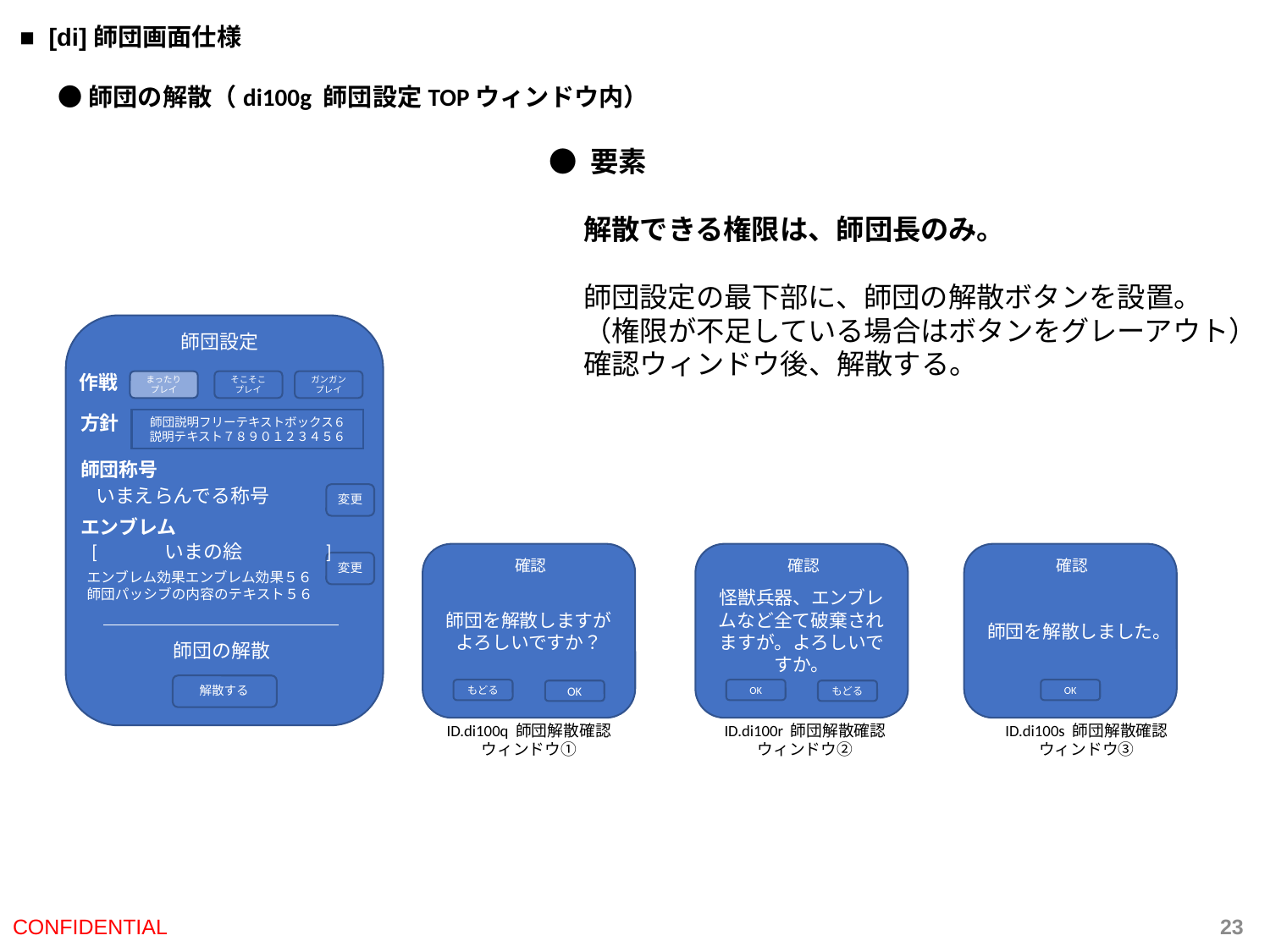

■  [di]師団画面仕様
●師団の解散（di100g 師団設定TOPウィンドウ内）
● 要素

　 解散できる権限は、師団長のみ。

　 師団設定の最下部に、師団の解散ボタンを設置。
　 （権限が不足している場合はボタンをグレーアウト）
　 確認ウィンドウ後、解散する。

師団設定
作戦
まったり
プレイ
そこそこ
プレイ
ガンガン
プレイ
方針
師団説明フリーテキストボックス６
説明テキスト７８９０１２３４５６
師団称号
 いまえらんでる称号

変更
エンブレム
[ 　　　いまの絵　　　　]
エンブレム効果エンブレム効果５６
師団パッシブの内容のテキスト５６
師団を解散しますが
よろしいですか？
確認
もどる
OK
怪獣兵器、エンブレムなど全て破棄されますが。よろしいですか。
確認
OK
もどる
師団を解散しました。
確認
OK

変更
エンブレム効果エンブレム効果５６
師団パッシブの内容のテキスト５６
エンブレム効果エンブレム効果５６
師団パッシブの内容のテキスト５６
エンブレム効果エンブレム効果５６
師団パッシブの内容のテキスト５６
師団の解散
エンブレム効果エンブレム効果５６
師団パッシブの内容のテキスト５６

解散する
ID.di100q 師団解散確認
ウィンドウ①
ID.di100r 師団解散確認
ウィンドウ②
ID.di100s 師団解散確認
ウィンドウ③
CONFIDENTIAL
23